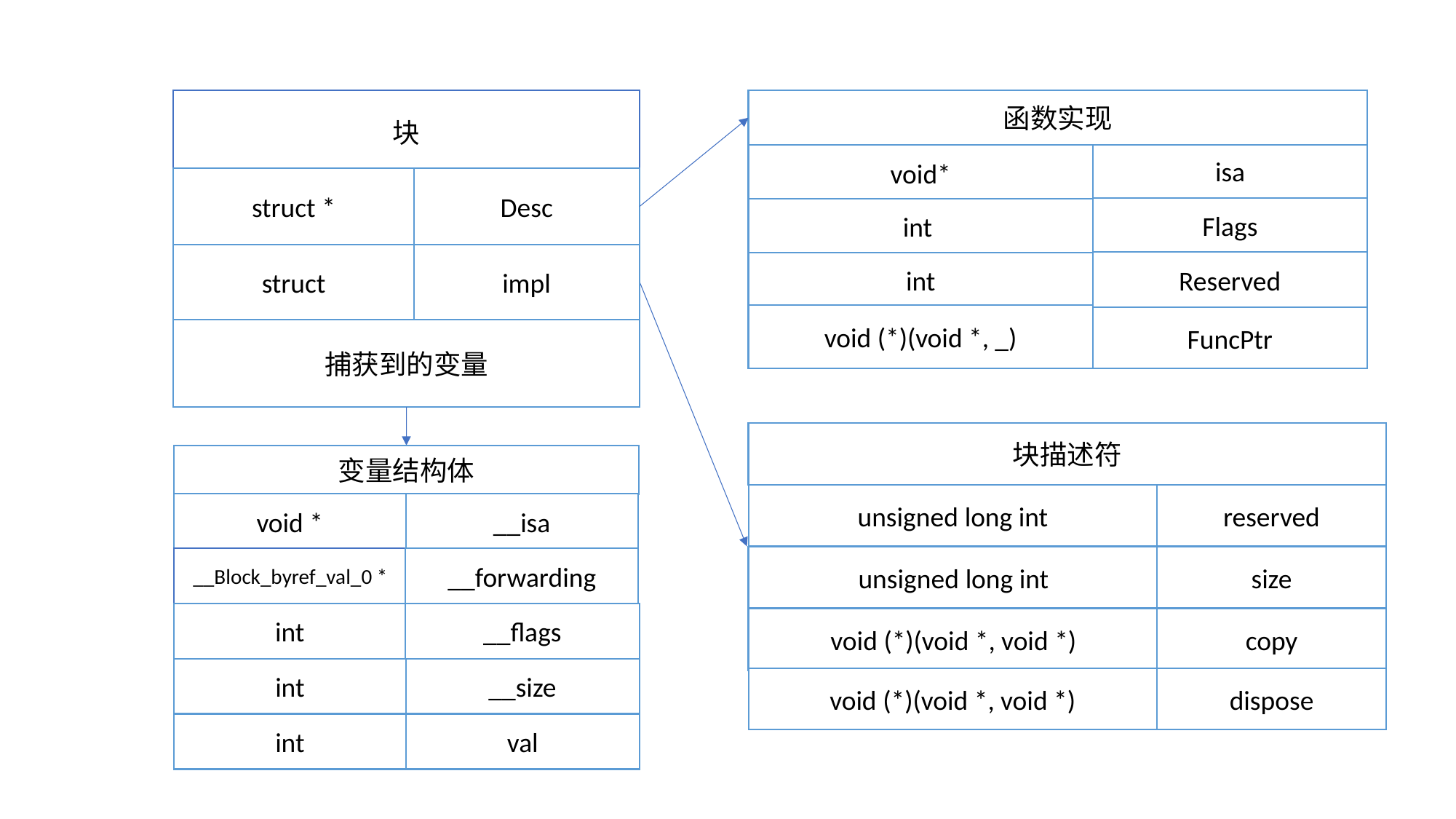

块
struct *
Desc
struct
impl
捕获到的变量
函数实现
isa
void*
Flags
int
Reserved
int
void (*)(void *, _)
FuncPtr
块描述符
unsigned long int
reserved
unsigned long int
size
void (*)(void *, void *)
copy
void (*)(void *, void *)
dispose
变量结构体
void *
__isa
__Block_byref_val_0 *
__forwarding
int
__flags
int
__size
int
val